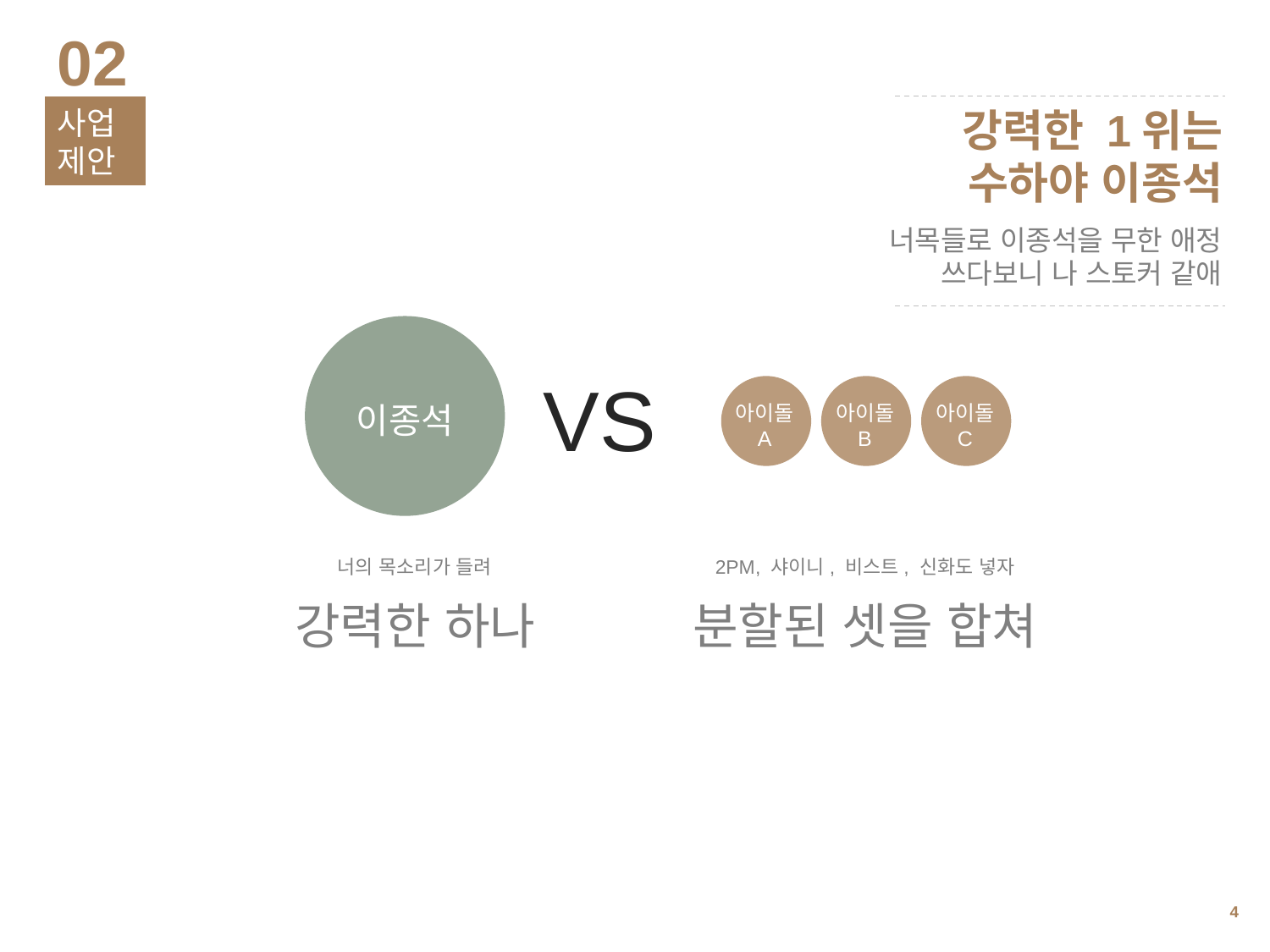

02
사업제안
강력한 1위는
수하야 이종석
너목들로 이종석을 무한 애정
쓰다보니 나 스토커 같애

이종석
VS

아이돌 A

아이돌 B

아이돌 C
너의 목소리가 들려
2PM, 샤이니, 비스트, 신화도 넣자
강력한 하나
분할된 셋을 합쳐
4